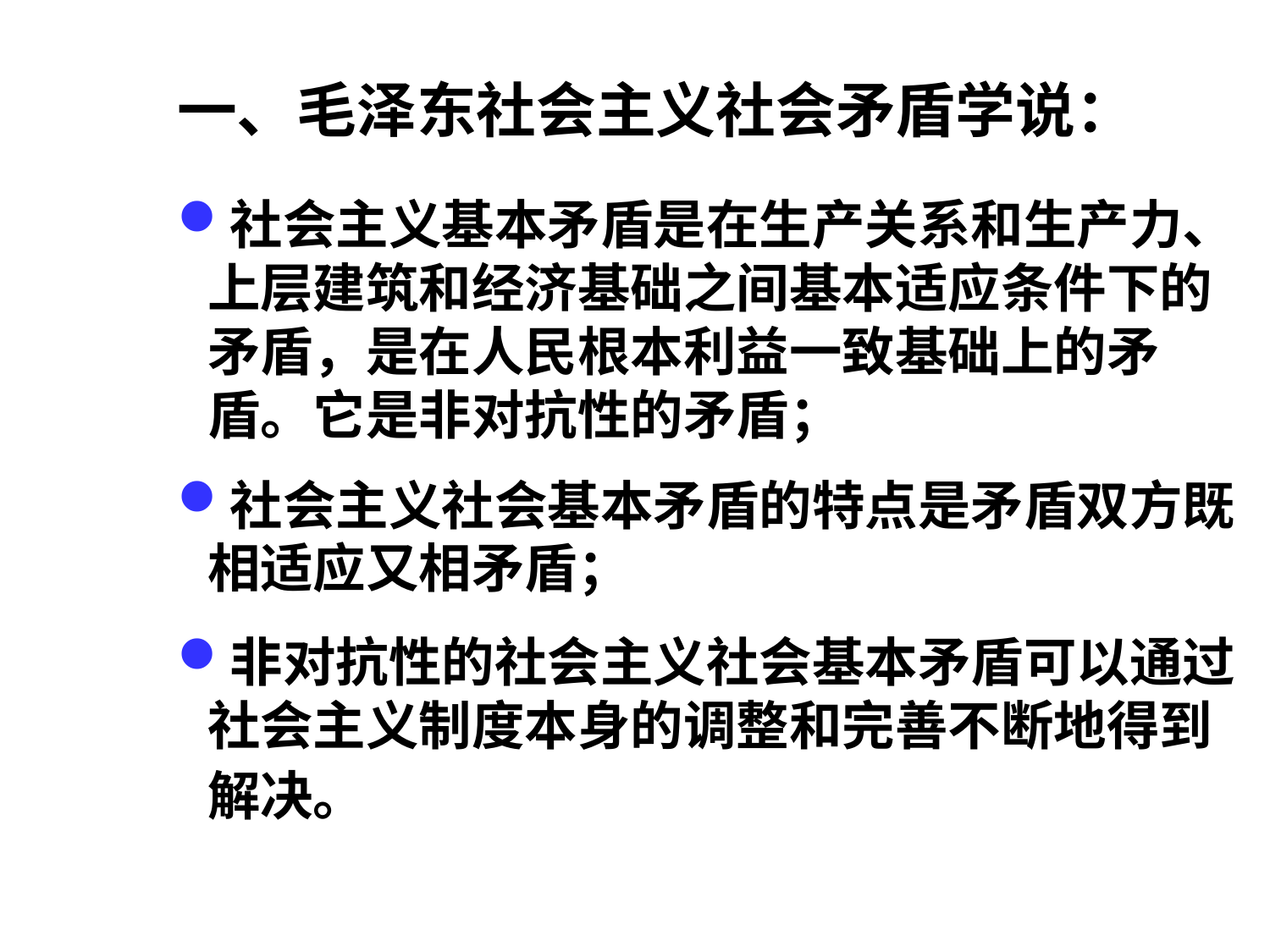

#
一、毛泽东社会主义社会矛盾学说：
社会主义基本矛盾是在生产关系和生产力、上层建筑和经济基础之间基本适应条件下的矛盾，是在人民根本利益一致基础上的矛盾。它是非对抗性的矛盾；
社会主义社会基本矛盾的特点是矛盾双方既相适应又相矛盾；
非对抗性的社会主义社会基本矛盾可以通过社会主义制度本身的调整和完善不断地得到解决。